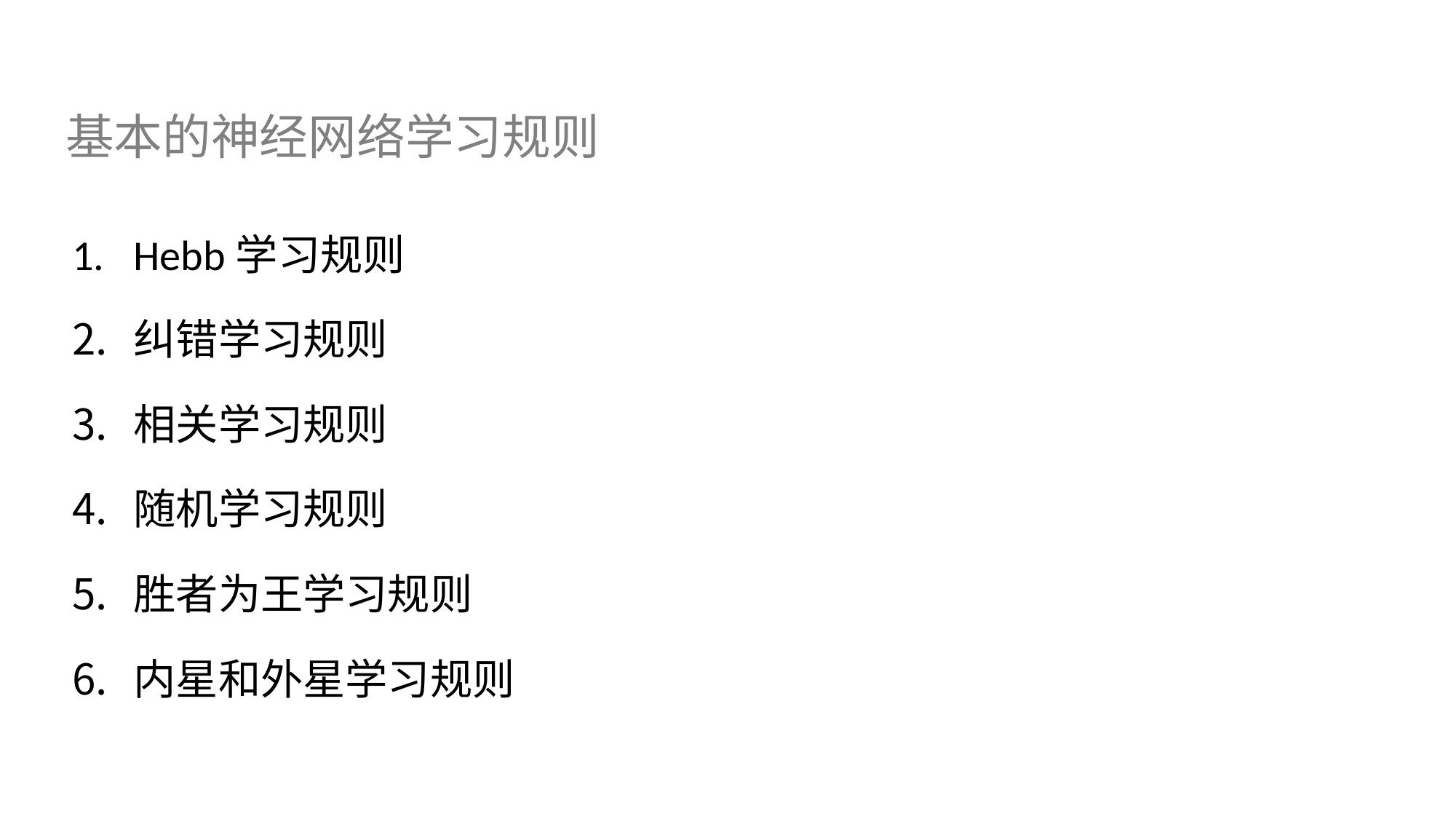

# 基本的神经网络学习规则
Hebb学习规则
纠错学习规则
相关学习规则
随机学习规则
胜者为王学习规则
内星和外星学习规则